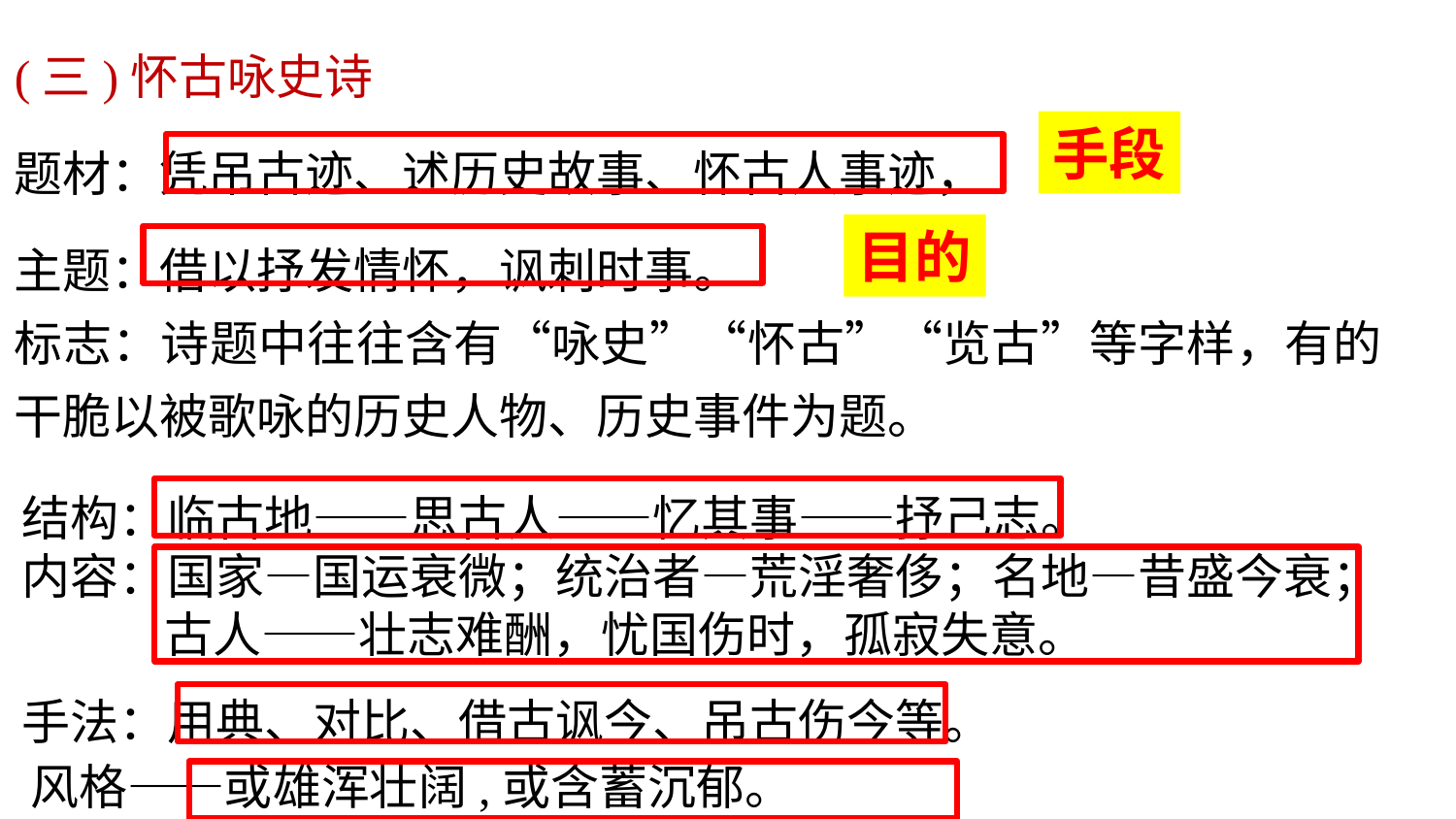

(三)怀古咏史诗
题材：凭吊古迹、述历史故事、怀古人事迹，
主题：借以抒发情怀，讽刺时事。
标志：诗题中往往含有“咏史”“怀古”“览古”等字样，有的干脆以被歌咏的历史人物、历史事件为题。
手段

目的

结构：临古地——思古人——忆其事——抒己志。
内容：国家—国运衰微；统治者—荒淫奢侈；名地—昔盛今衰；
            古人——壮志难酬，忧国伤时，孤寂失意。
手法：用典、对比、借古讽今、吊古伤今等。

风格——或雄浑壮阔,或含蓄沉郁。